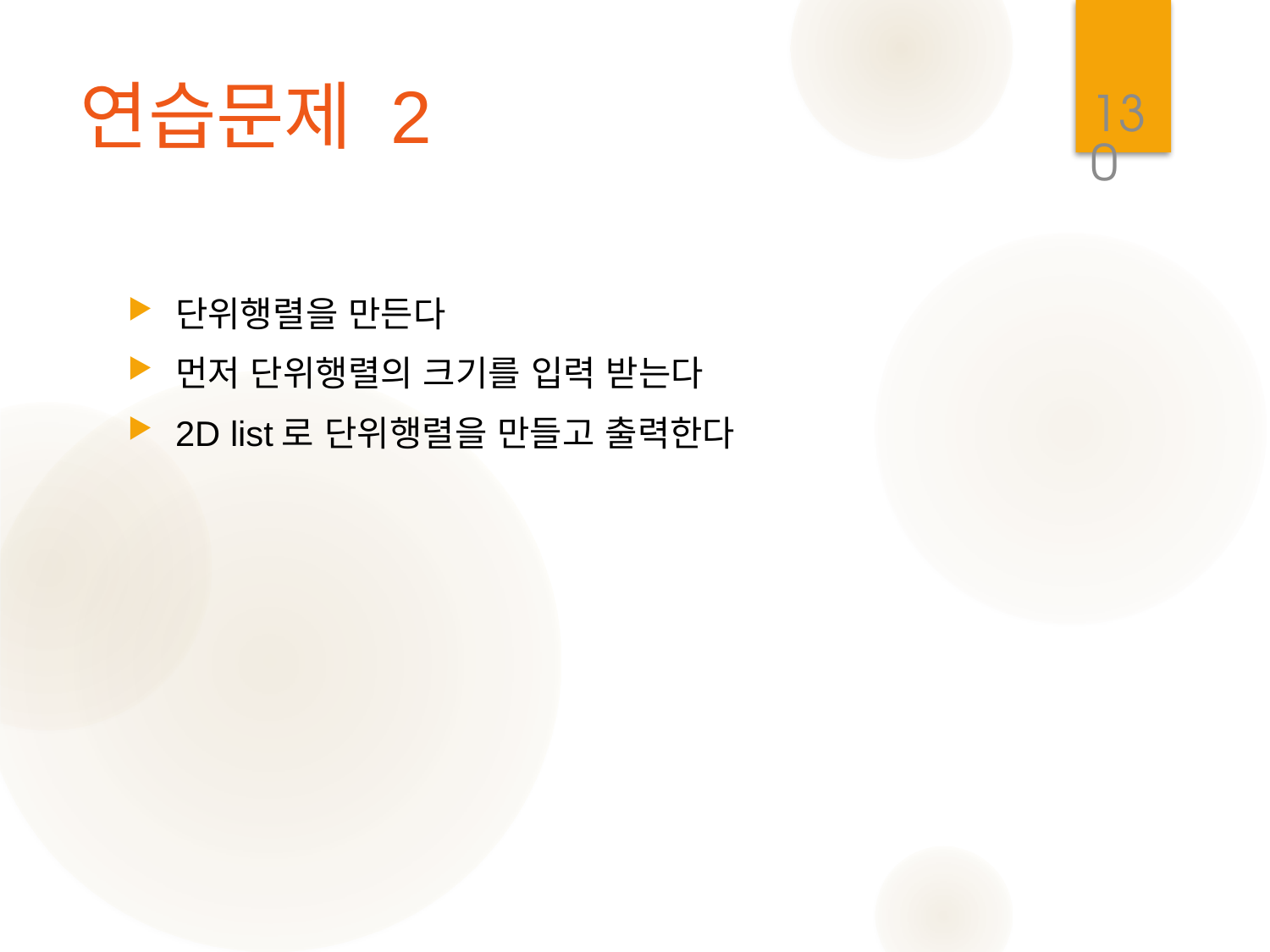

130
# 연습문제 2

단위행렬을 만든다
먼저 단위행렬의 크기를 입력 받는다
2D list로 단위행렬을 만들고 출력한다